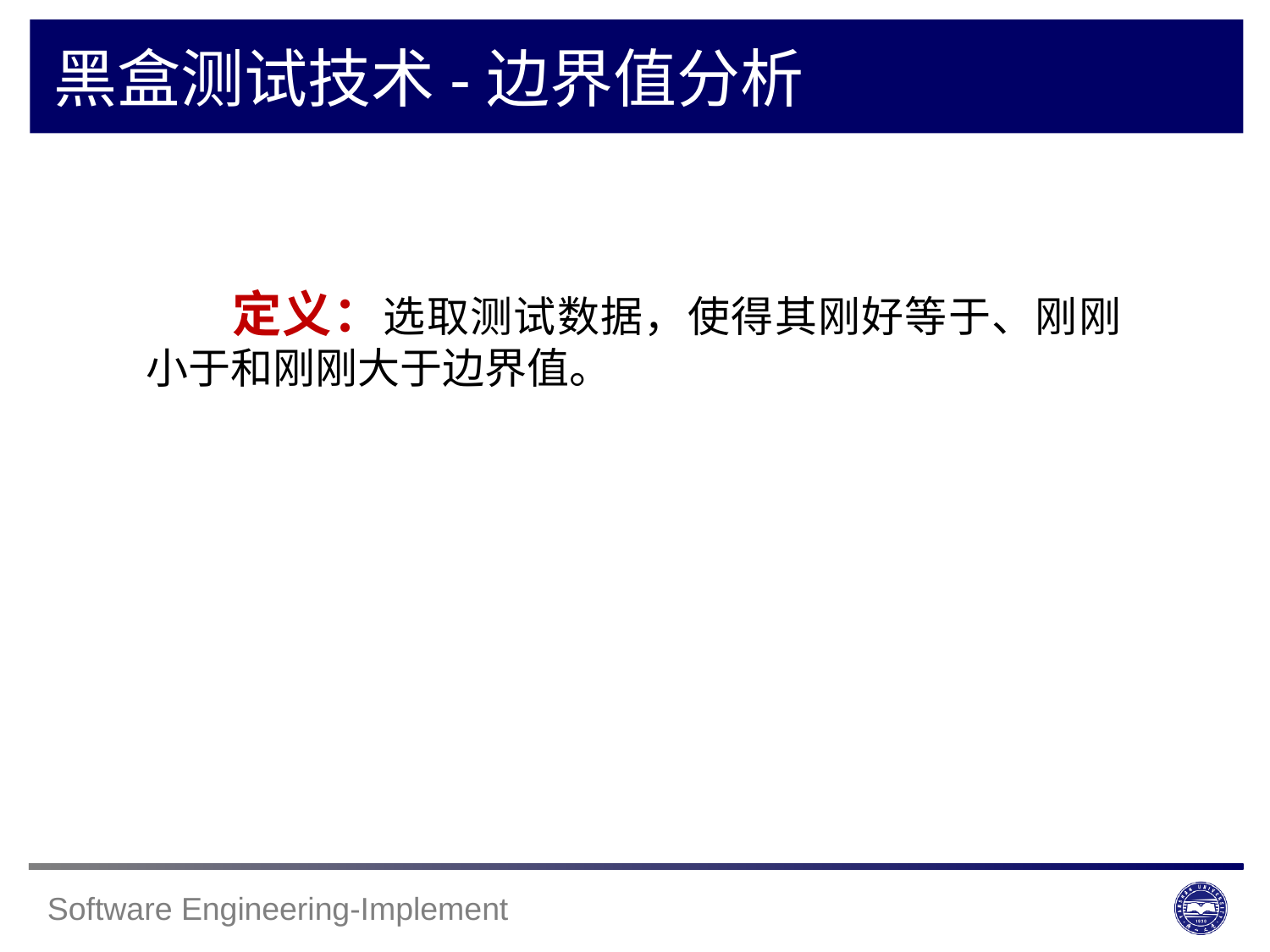

黑盒测试技术-边界值分析
       定义：选取测试数据，使得其刚好等于、刚刚小于和刚刚大于边界值。